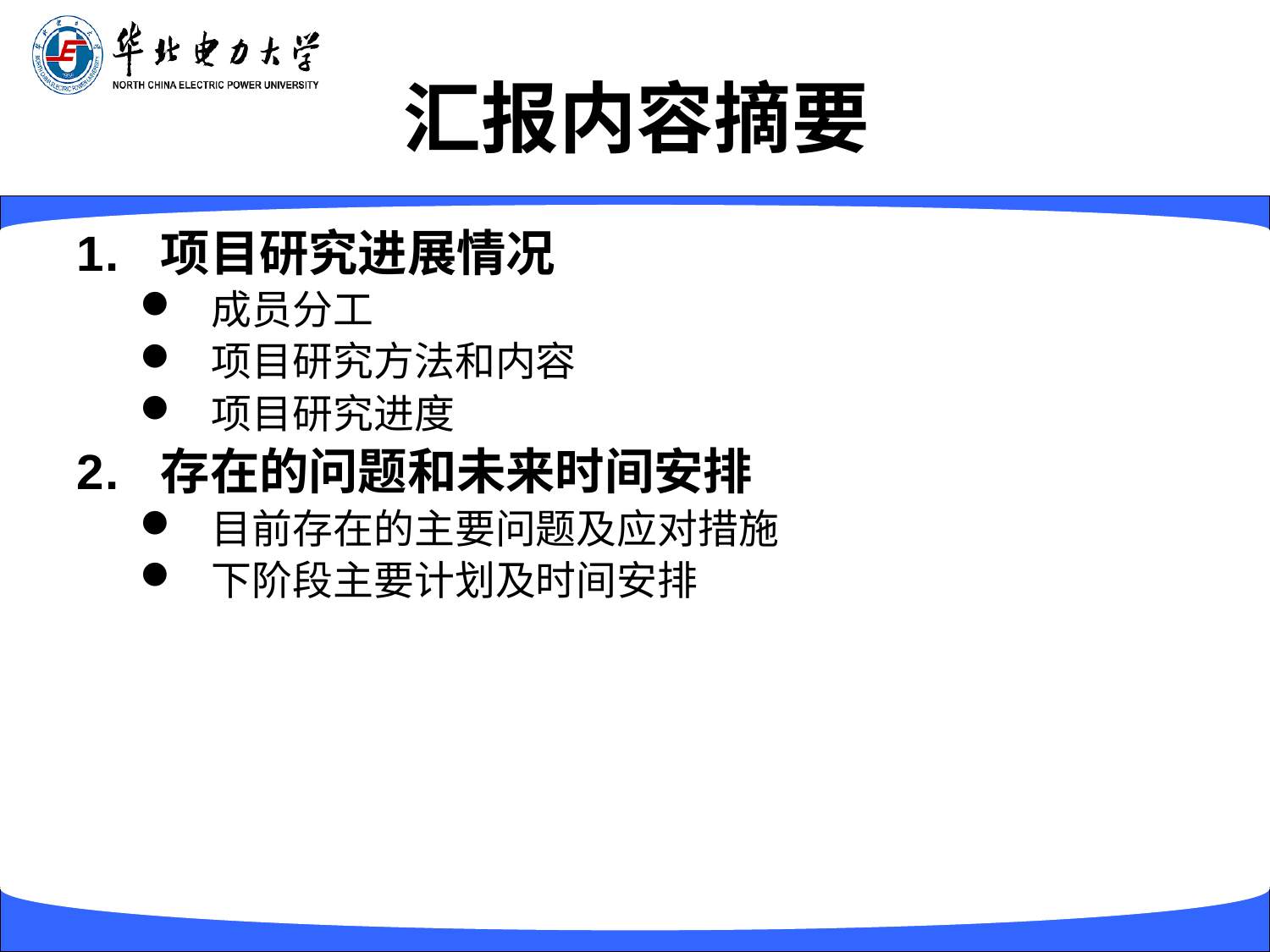

# 汇报内容摘要
项目研究进展情况
成员分工
项目研究方法和内容
项目研究进度
存在的问题和未来时间安排
目前存在的主要问题及应对措施
下阶段主要计划及时间安排

2